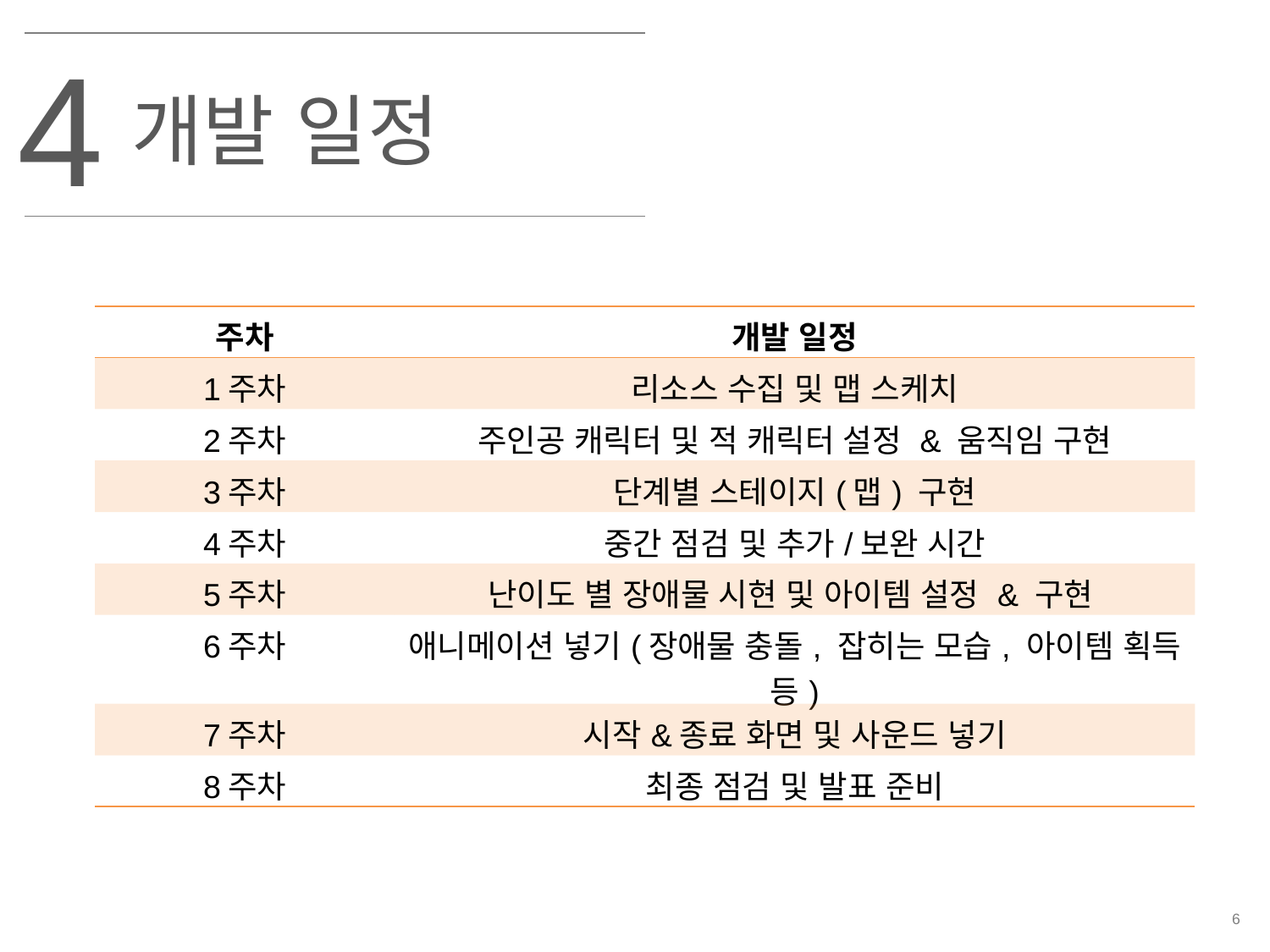

4
개발 일정
| 주차 | 개발 일정 |
| --- | --- |
| 1주차 | 리소스 수집 및 맵 스케치 |
| 2주차 | 주인공 캐릭터 및 적 캐릭터 설정 & 움직임 구현 |
| 3주차 | 단계별 스테이지(맵) 구현 |
| 4주차 | 중간 점검 및 추가/보완 시간 |
| 5주차 | 난이도 별 장애물 시현 및 아이템 설정 & 구현 |
| 6주차 | 애니메이션 넣기(장애물 충돌, 잡히는 모습, 아이템 획득 등) |
| 7주차 | 시작&종료 화면 및 사운드 넣기 |
| 8주차 | 최종 점검 및 발표 준비 |